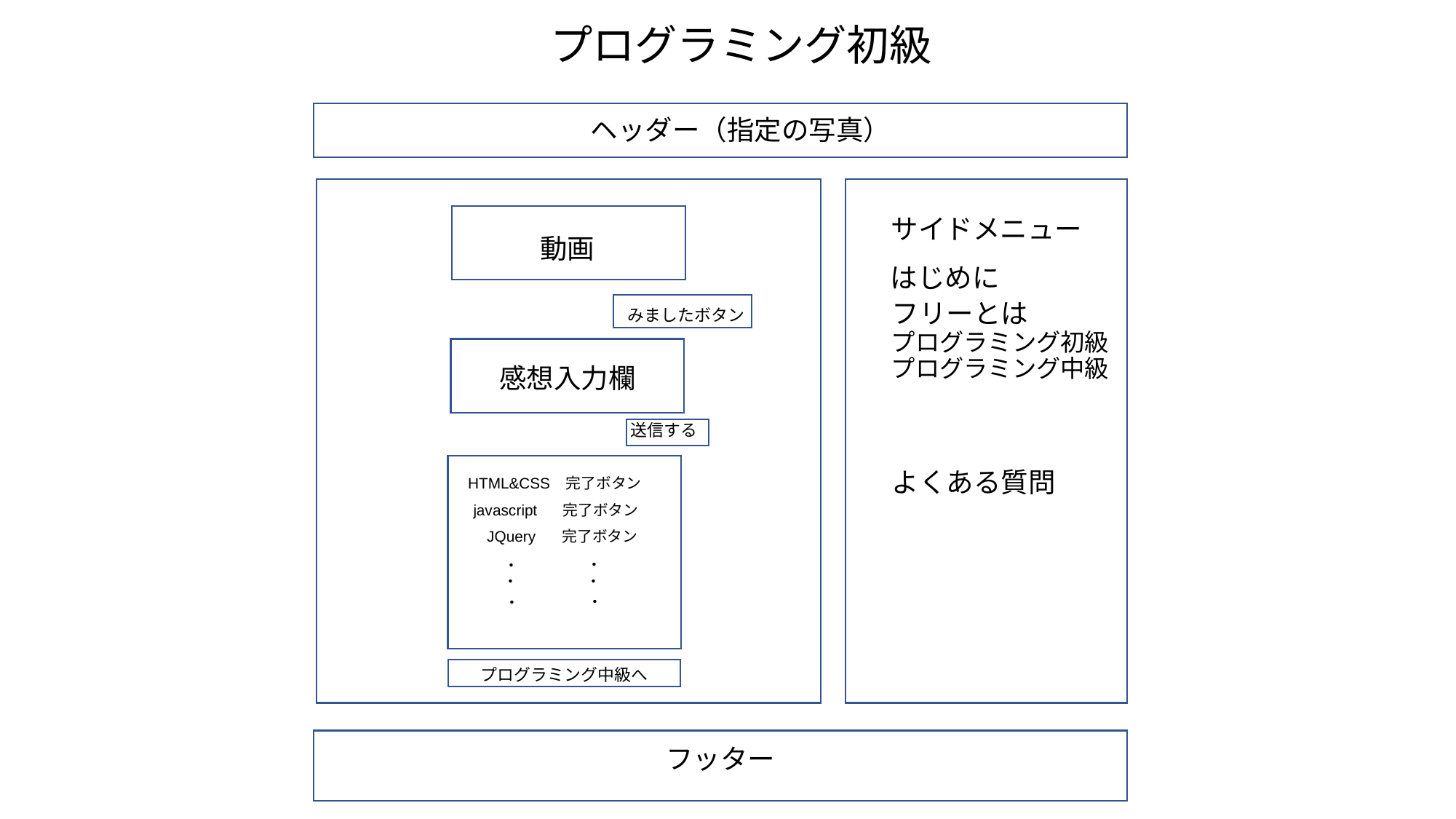

プログラミング初級

ヘッダー（指定の写真）

サイドメニュー
動画
はじめに
フリーとは

みましたボタン
プログラミング初級

プログラミング中級
感想入力欄
送信する

よくある質問
完了ボタン
HTML&CSS
javascript
完了ボタン
完了ボタン
JQuery
・
・
・
・
・
・
プログラミング中級へ

フッター